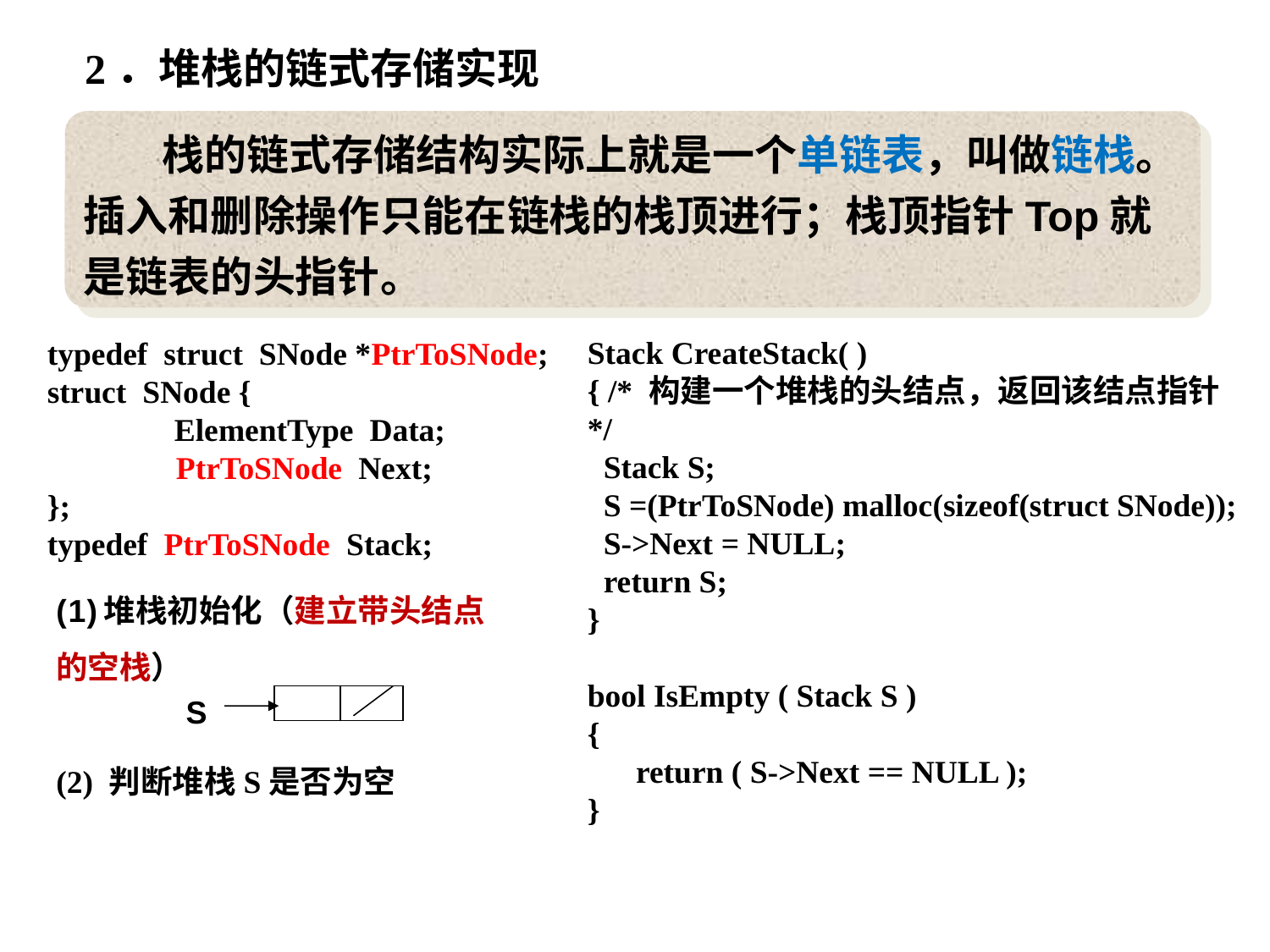

2．堆栈的链式存储实现
栈的链式存储结构实际上就是一个单链表，叫做链栈。插入和删除操作只能在链栈的栈顶进行；栈顶指针Top就是链表的头指针。
Stack CreateStack( )
{ /* 构建一个堆栈的头结点，返回该结点指针 */
  Stack S;
  S =(PtrToSNode) malloc(sizeof(struct SNode));
  S->Next = NULL;
  return S;
}

bool IsEmpty ( Stack S )
{
      return ( S->Next == NULL );
}
typedef  struct  SNode *PtrToSNode;
struct  SNode {
	ElementType  Data;
                PtrToSNode  Next;
};
typedef  PtrToSNode  Stack;
堆栈初始化（建立带头结点
的空栈）

(2) 判断堆栈S是否为空
S